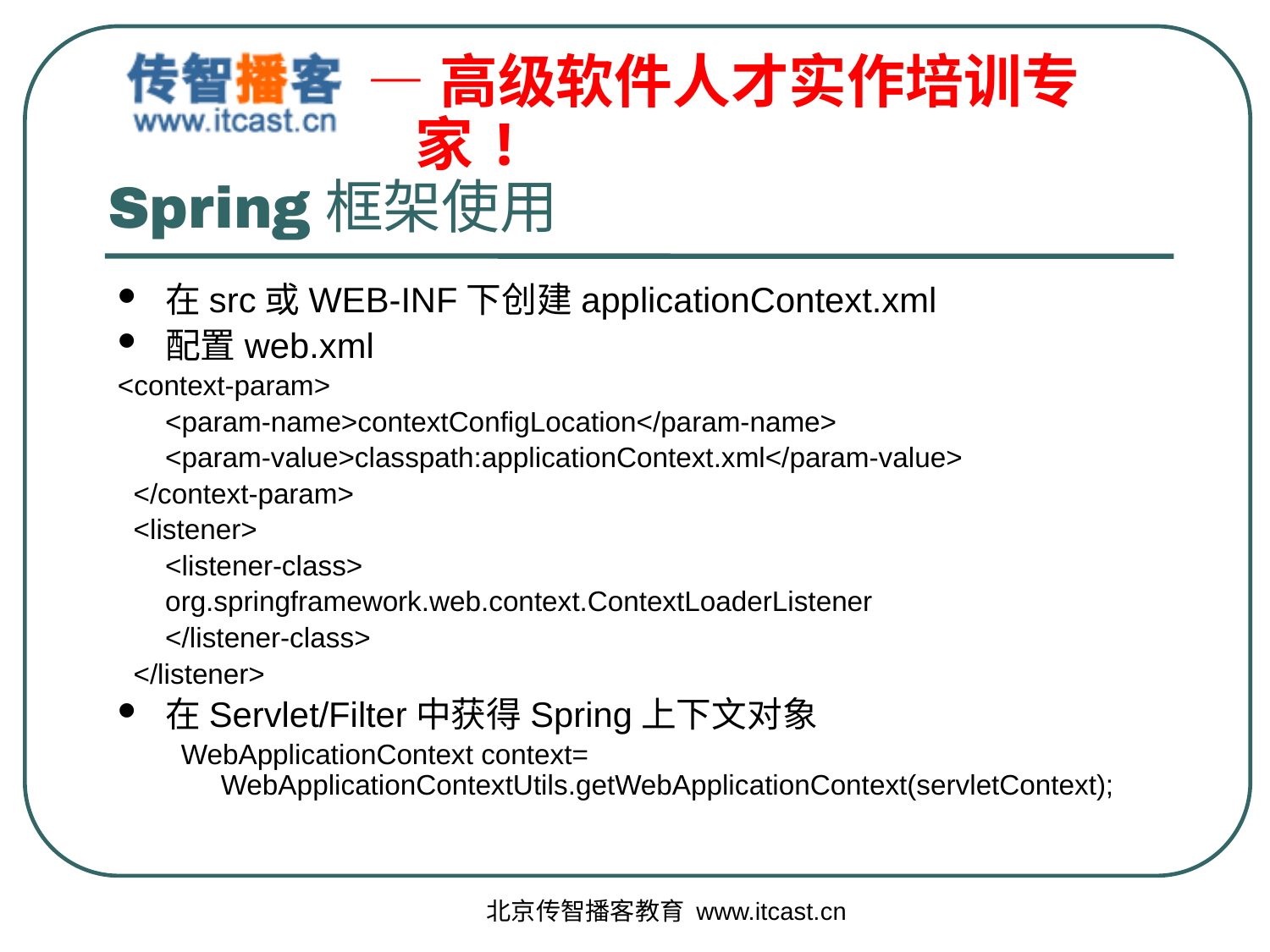

# Spring框架使用
在src或WEB-INF下创建applicationContext.xml
配置web.xml
<context-param>
  	<param-name>contextConfigLocation</param-name>
  	<param-value>classpath:applicationContext.xml</param-value>
  </context-param>
  <listener>
  	<listener-class>
	org.springframework.web.context.ContextLoaderListener
	</listener-class>
  </listener>
在Servlet/Filter中获得Spring上下文对象
WebApplicationContext context= WebApplicationContextUtils.getWebApplicationContext(servletContext);
北京传智播客教育 www.itcast.cn